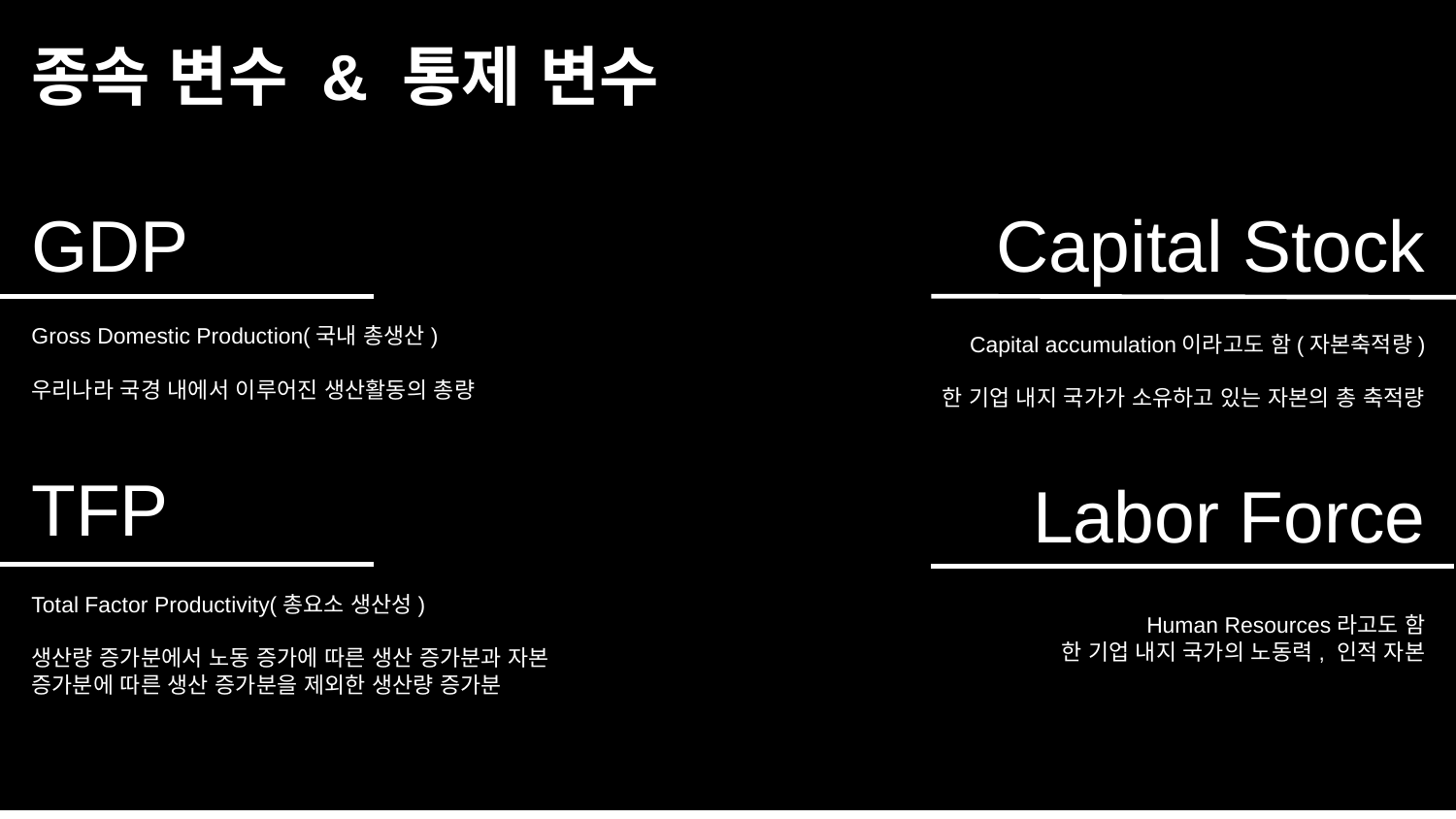

종속 변수 & 통제 변수
GDP
Capital Stock
Gross Domestic Production(국내 총생산)

우리나라 국경 내에서 이루어진 생산활동의 총량
Capital accumulation이라고도 함(자본축적량)

한 기업 내지 국가가 소유하고 있는 자본의 총 축적량
TFP
Labor Force
Total Factor Productivity(총요소 생산성)

생산량 증가분에서 노동 증가에 따른 생산 증가분과 자본 증가분에 따른 생산 증가분을 제외한 생산량 증가분
Human Resources라고도 함
한 기업 내지 국가의 노동력, 인적 자본